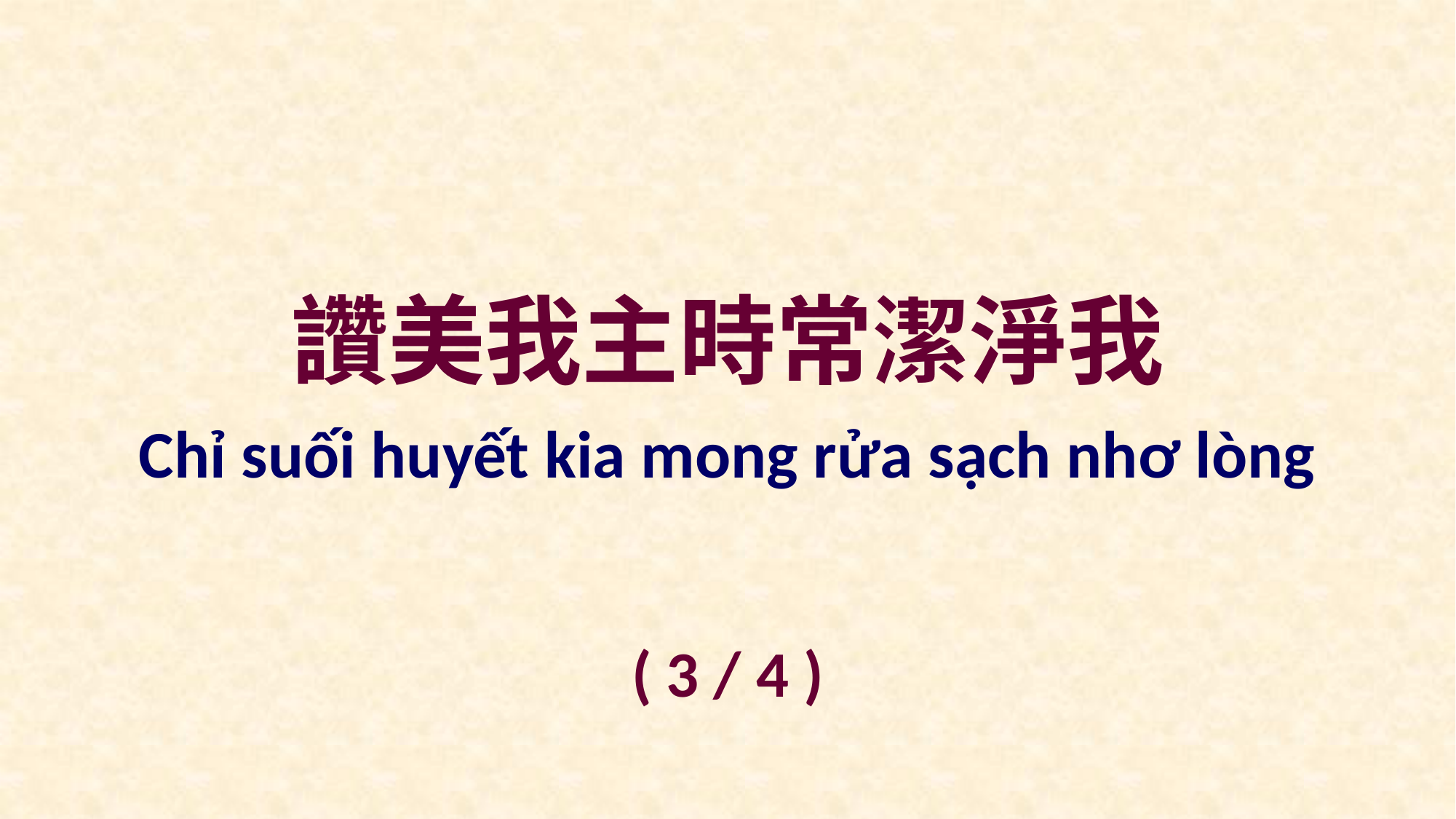

讚美我主時常潔淨我
Chỉ suối huyết kia mong rửa sạch nhơ lòng
( 3 / 4 )